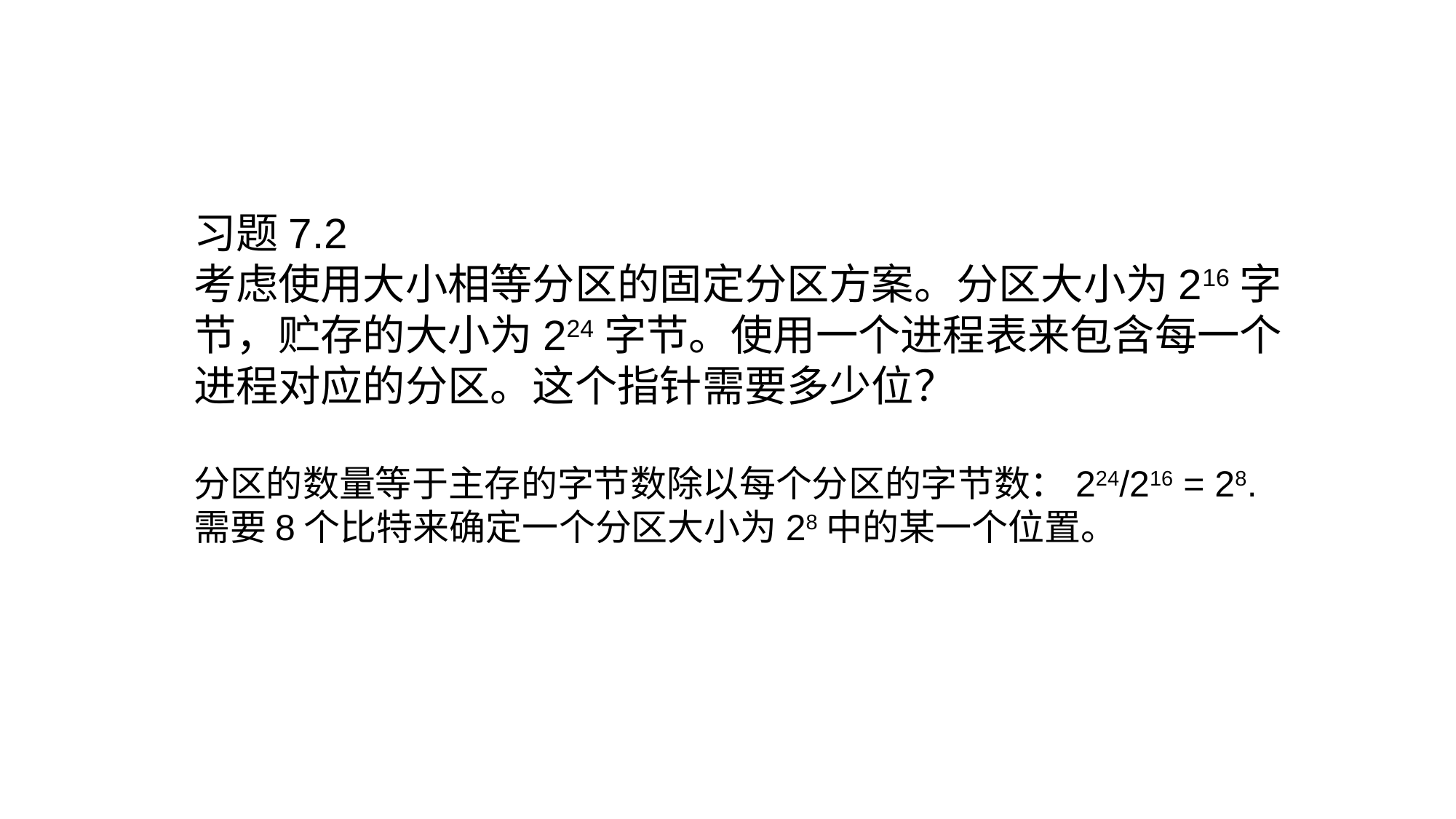

习题7.2
考虑使用大小相等分区的固定分区方案。分区大小为216字节，贮存的大小为224字节。使用一个进程表来包含每一个进程对应的分区。这个指针需要多少位？

分区的数量等于主存的字节数除以每个分区的字节数：224/216 = 28. 需要8个比特来确定一个分区大小为28中的某一个位置。